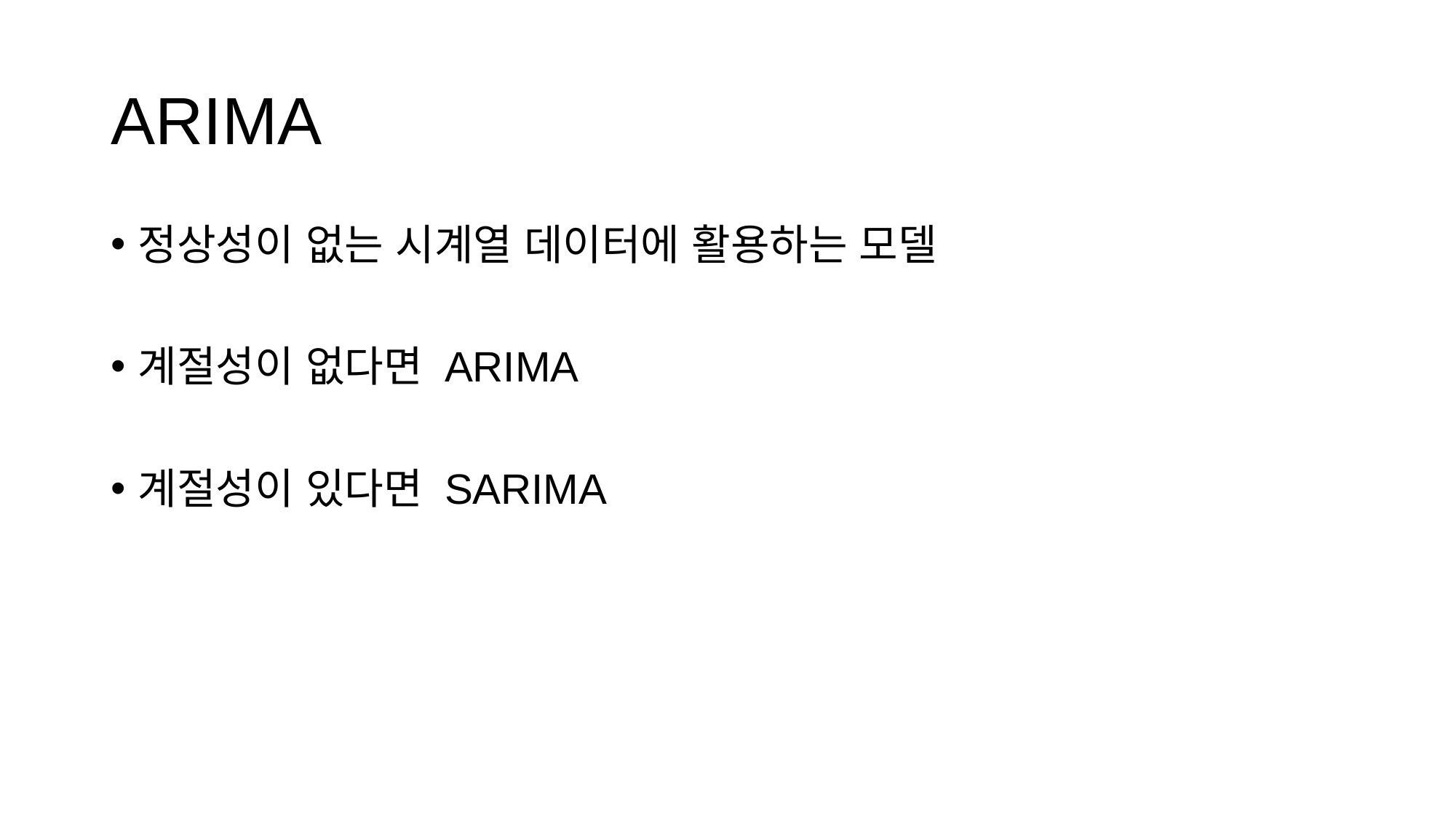

# ARIMA
정상성이 없는 시계열 데이터에 활용하는 모델

계절성이 없다면 ARIMA

계절성이 있다면 SARIMA